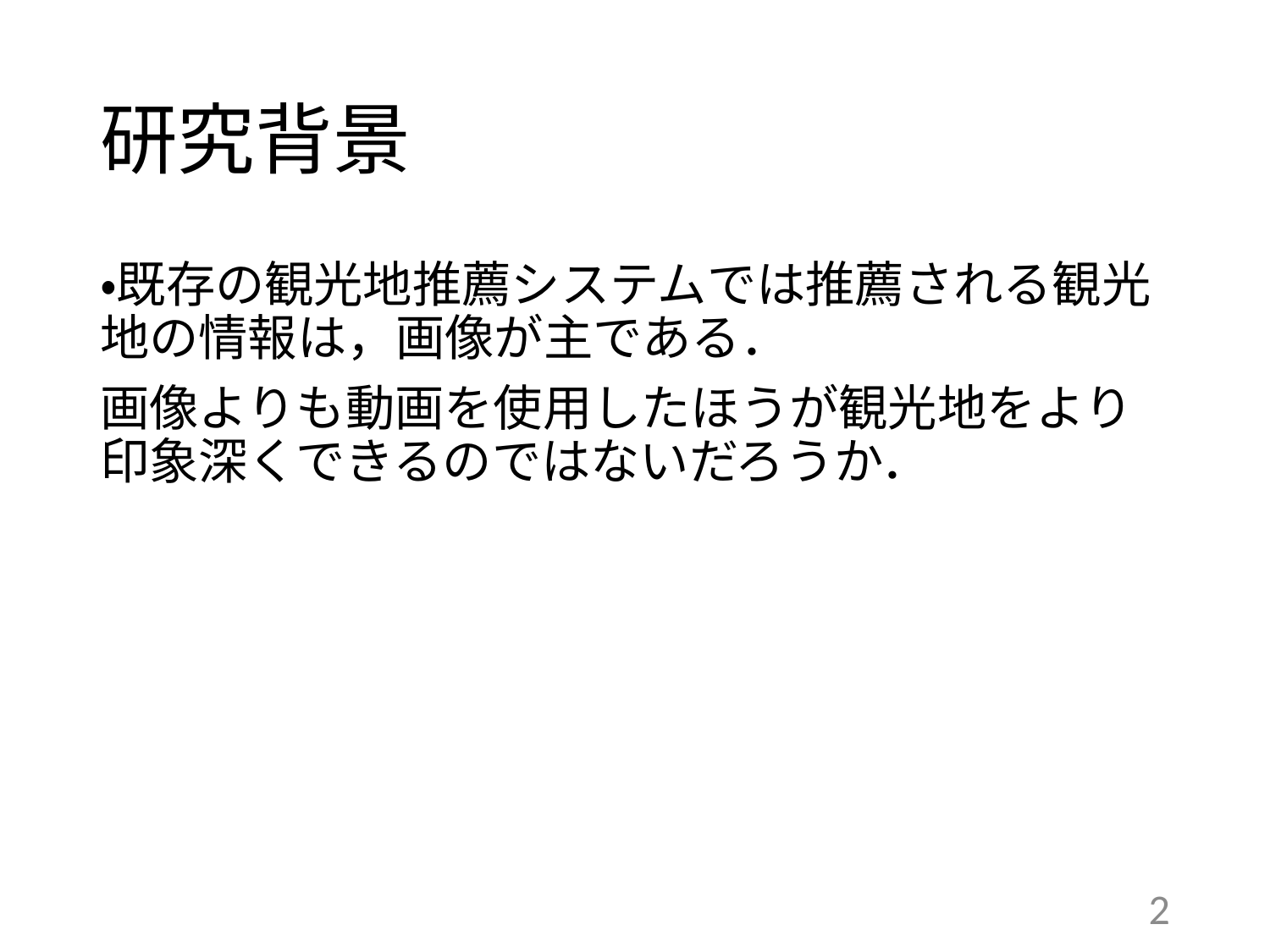

# 研究背景
・既存の観光地推薦システムでは推薦される観光地の情報は，画像が主である．
画像よりも動画を使用したほうが観光地をより印象深くできるのではないだろうか．

2